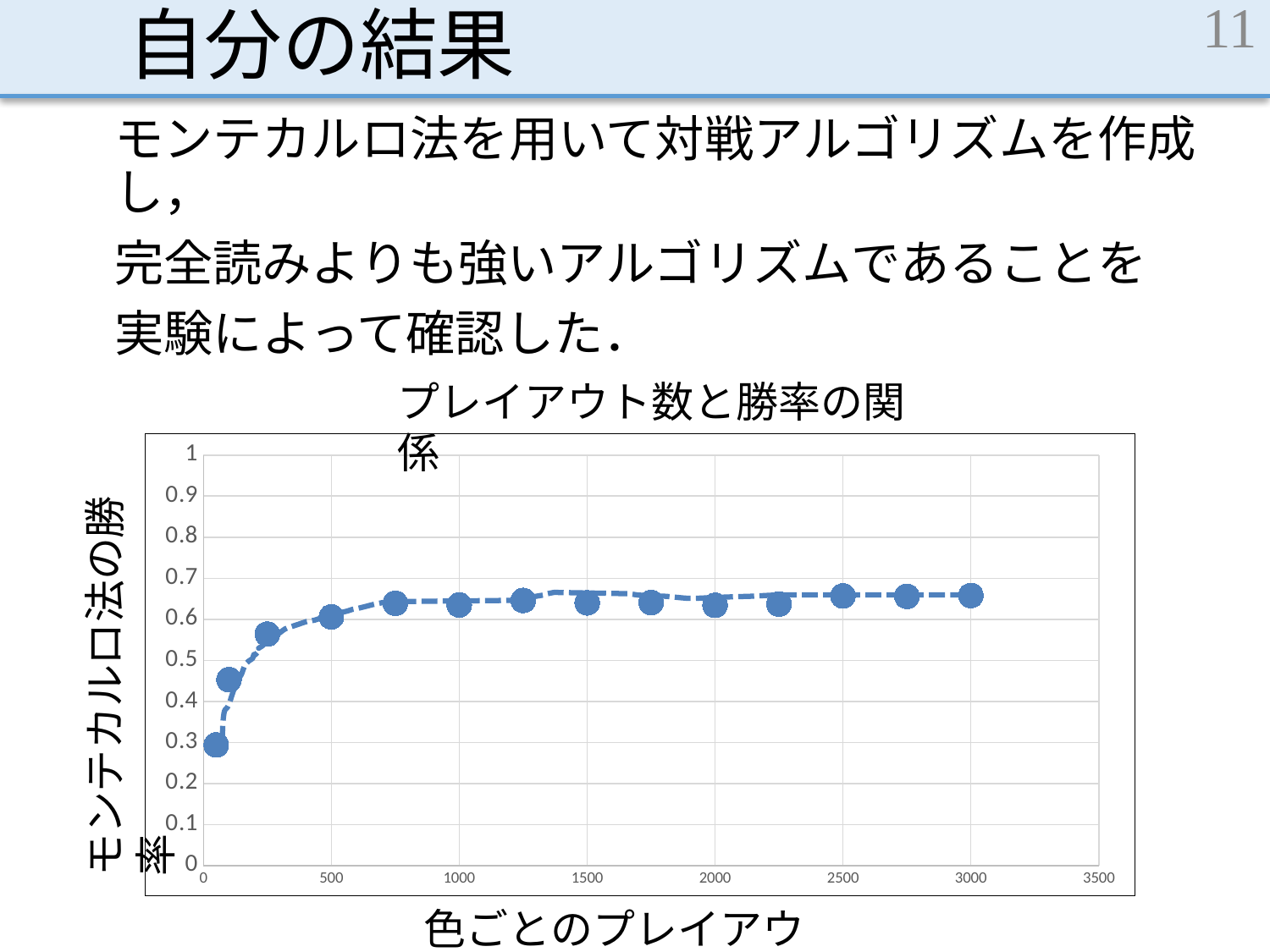

# 自分の結果
11
モンテカルロ法を用いて対戦アルゴリズムを作成し，
完全読みよりも強いアルゴリズムであることを
実験によって確認した．
プレイアウト数と勝率の関係

### Chart

| Category |  |
|---|---|
モンテカルロ法の勝率
色ごとのプレイアウト数